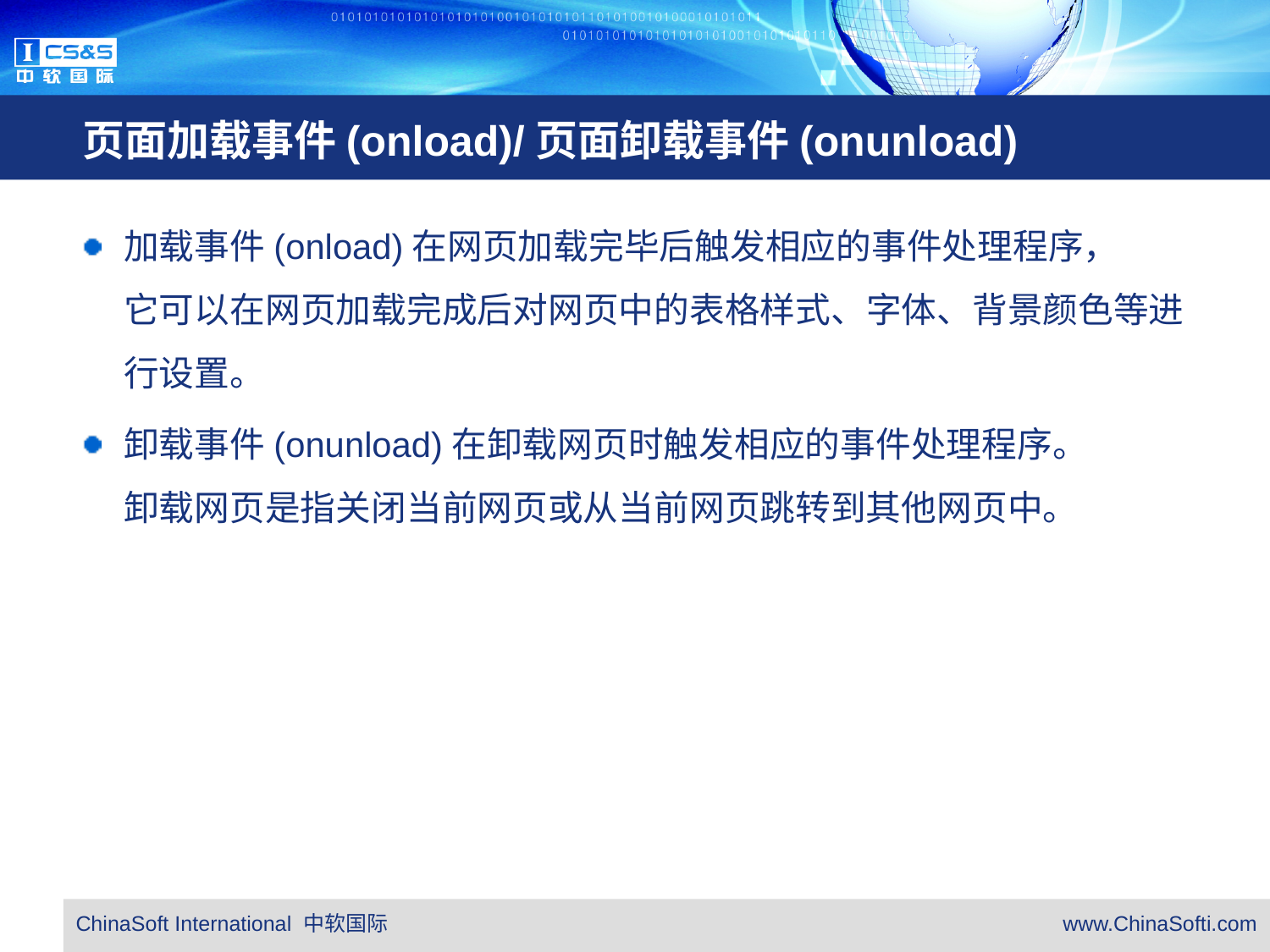

# 页面加载事件(onload)/页面卸载事件(onunload)
加载事件(onload)在网页加载完毕后触发相应的事件处理程序，
它可以在网页加载完成后对网页中的表格样式、字体、背景颜色等进行设置。
卸载事件(onunload)在卸载网页时触发相应的事件处理程序。
卸载网页是指关闭当前网页或从当前网页跳转到其他网页中。